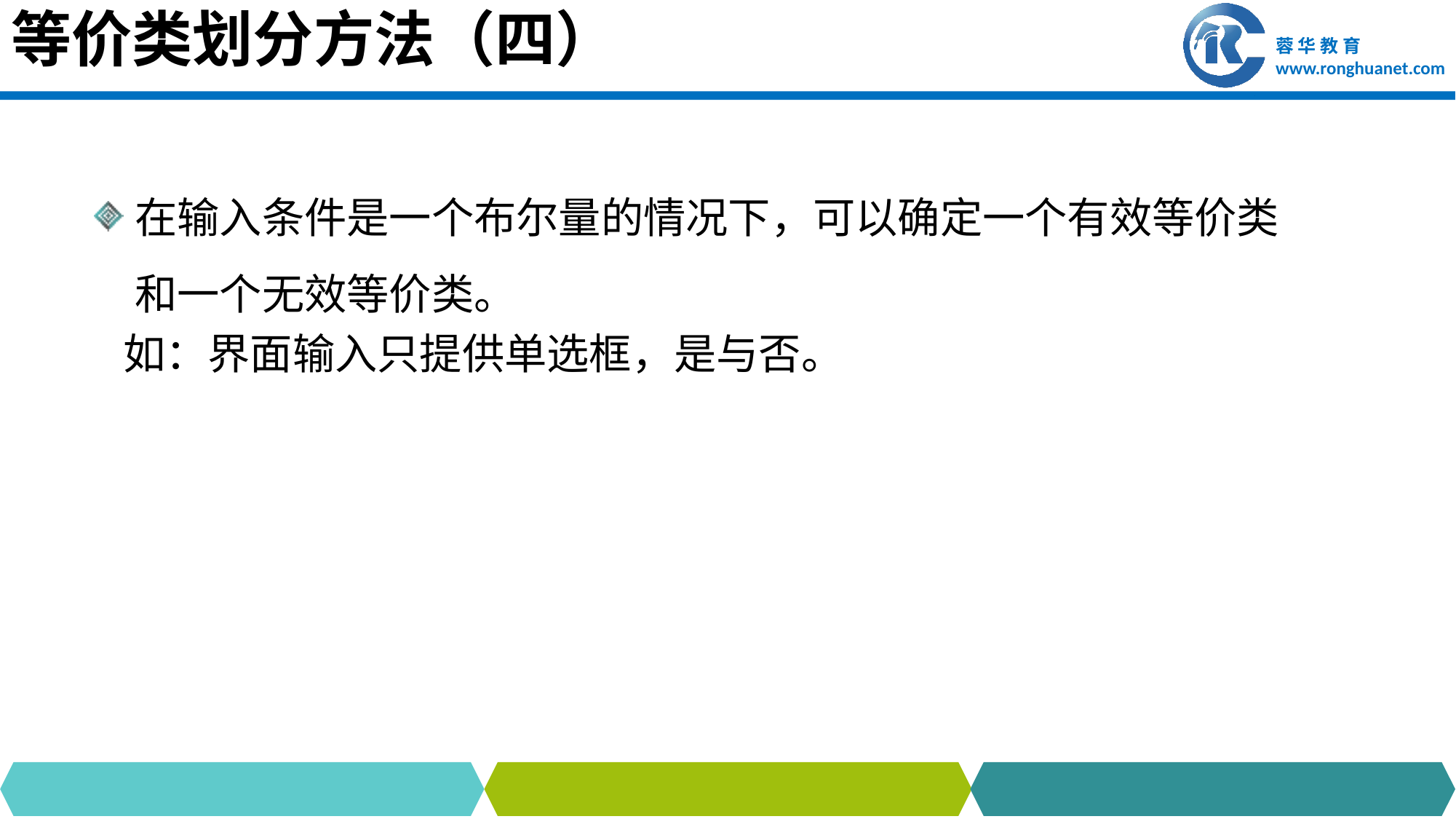

# 等价类划分方法（四）
在输入条件是一个布尔量的情况下，可以确定一个有效等价类和一个无效等价类。
  如：界面输入只提供单选框，是与否。